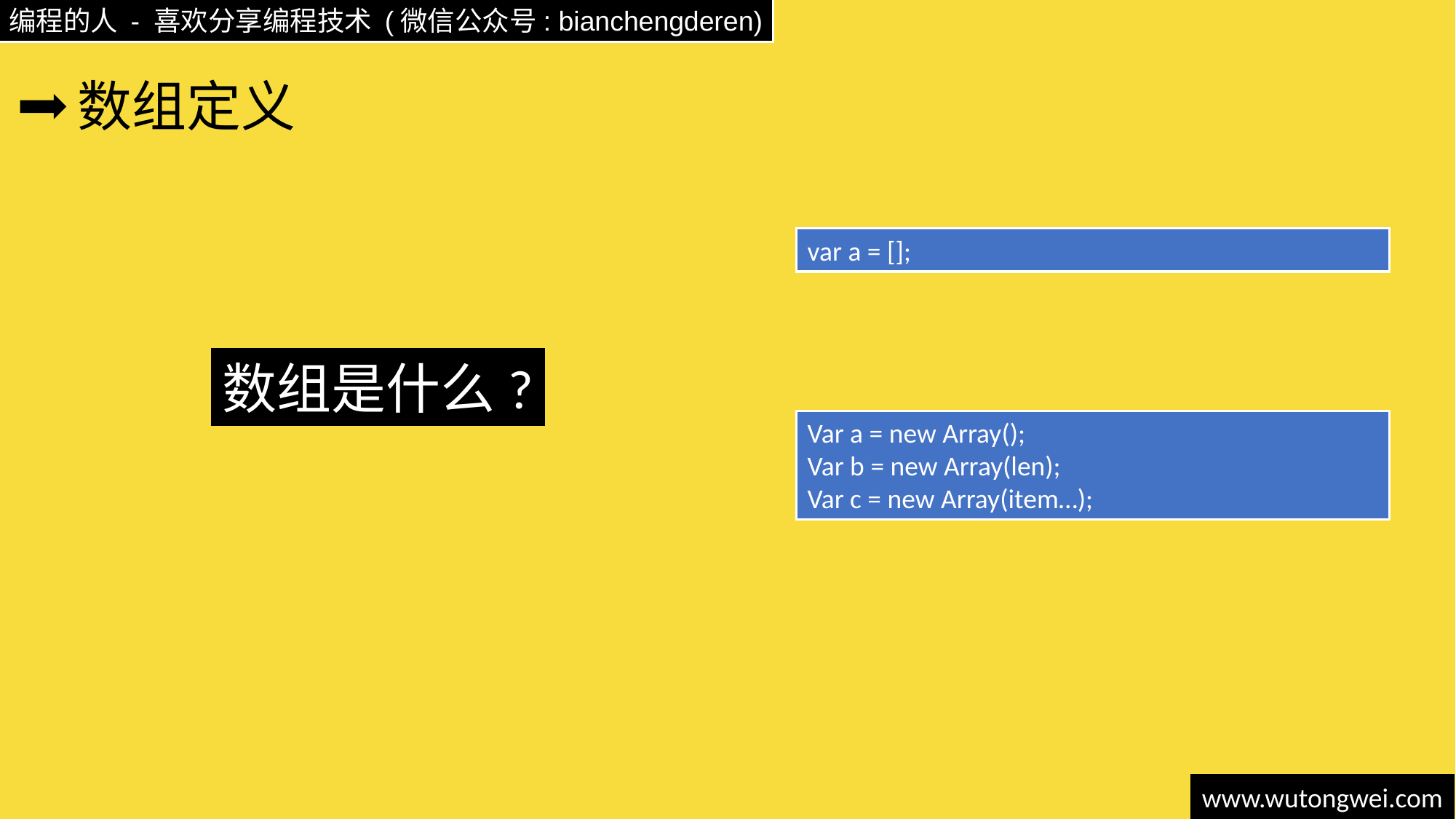

# 数组定义
var a = [];
数组是什么?
Var a = new Array();
Var b = new Array(len);
Var c = new Array(item…);